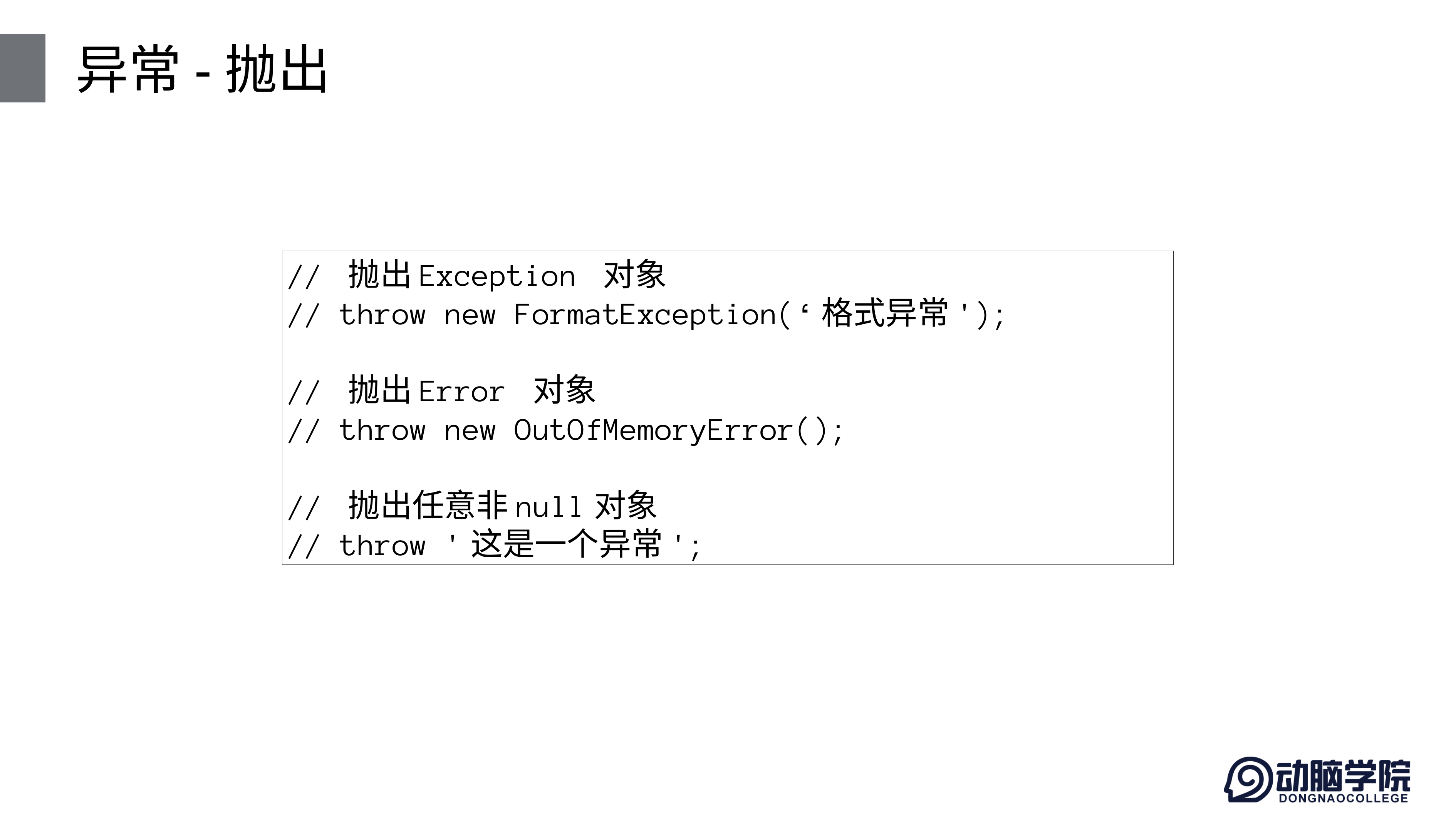

# 异常-抛出
// 抛出Exception 对象
// throw new FormatException(‘格式异常');

// 抛出Error 对象
// throw new OutOfMemoryError();

// 抛出任意非null对象
// throw '这是一个异常';